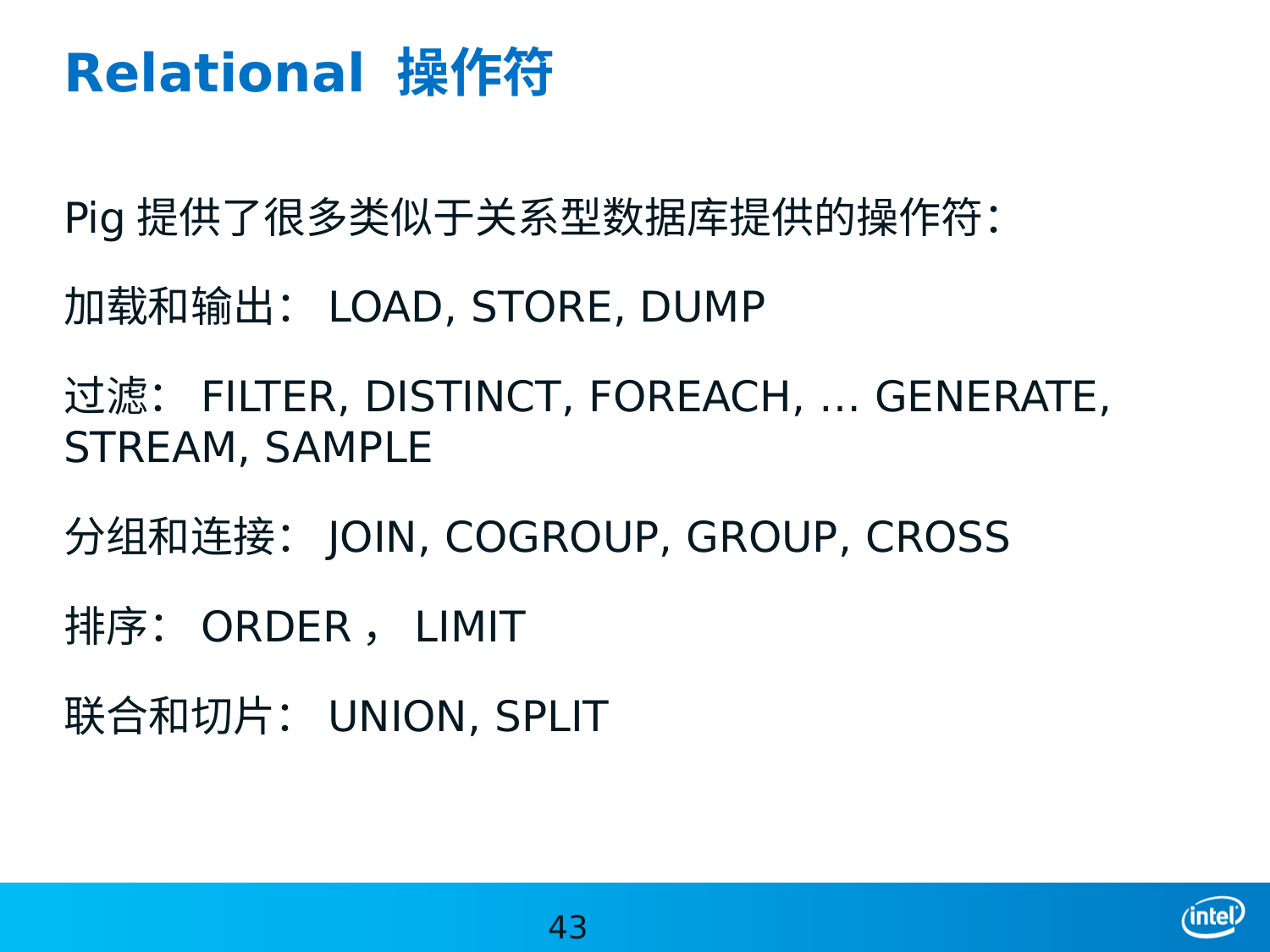

# Relational 操作符
Pig提供了很多类似于关系型数据库提供的操作符：
加载和输出：LOAD, STORE, DUMP
过滤：FILTER, DISTINCT, FOREACH, … GENERATE, STREAM, SAMPLE
分组和连接：JOIN, COGROUP, GROUP, CROSS
排序：ORDER，LIMIT
联合和切片：UNION, SPLIT
43